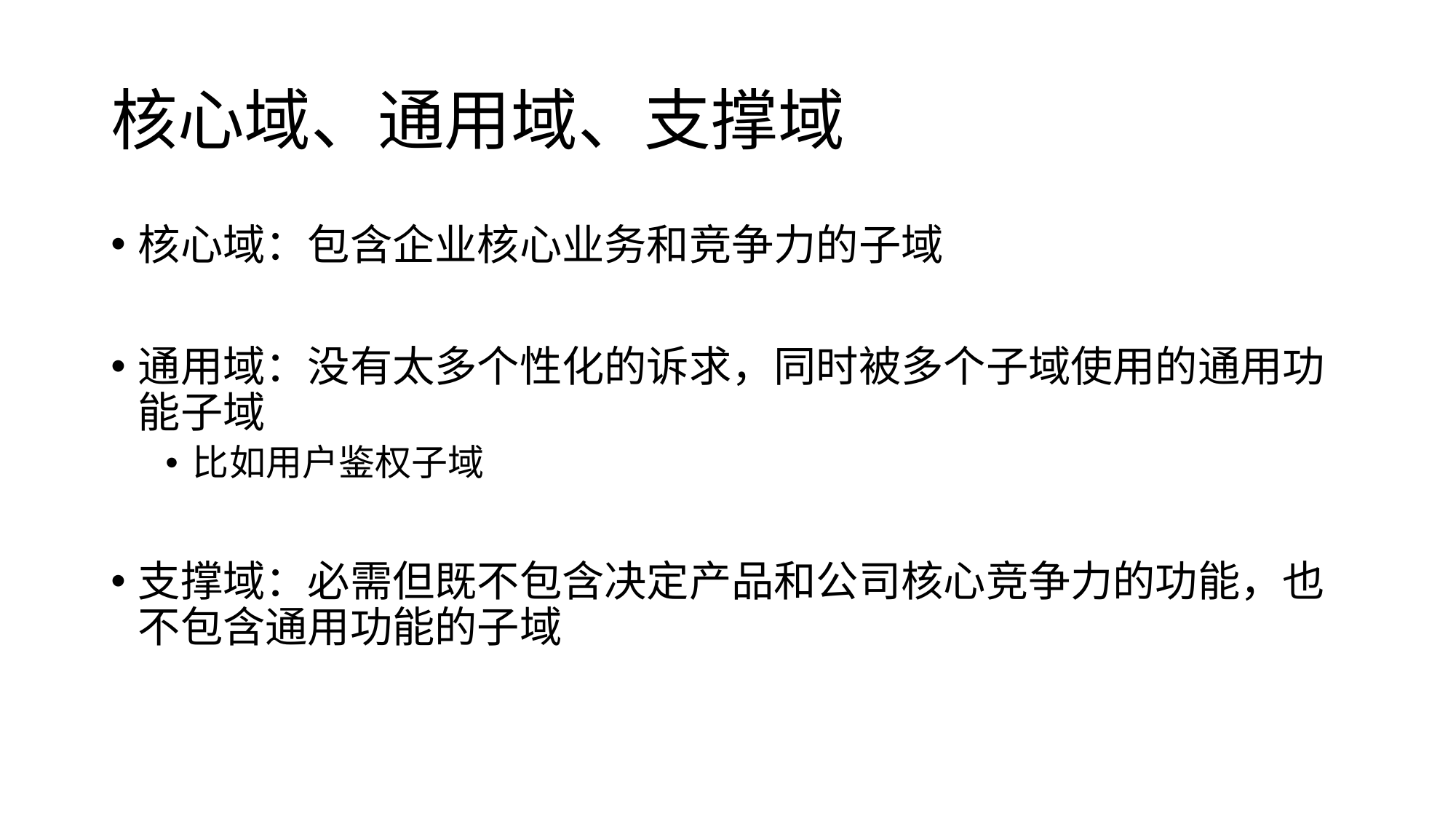

# 核心域、通用域、支撑域
核心域：包含企业核心业务和竞争力的子域

通用域：没有太多个性化的诉求，同时被多个子域使用的通用功能子域
比如用户鉴权子域

支撑域：必需但既不包含决定产品和公司核心竞争力的功能，也不包含通用功能的子域